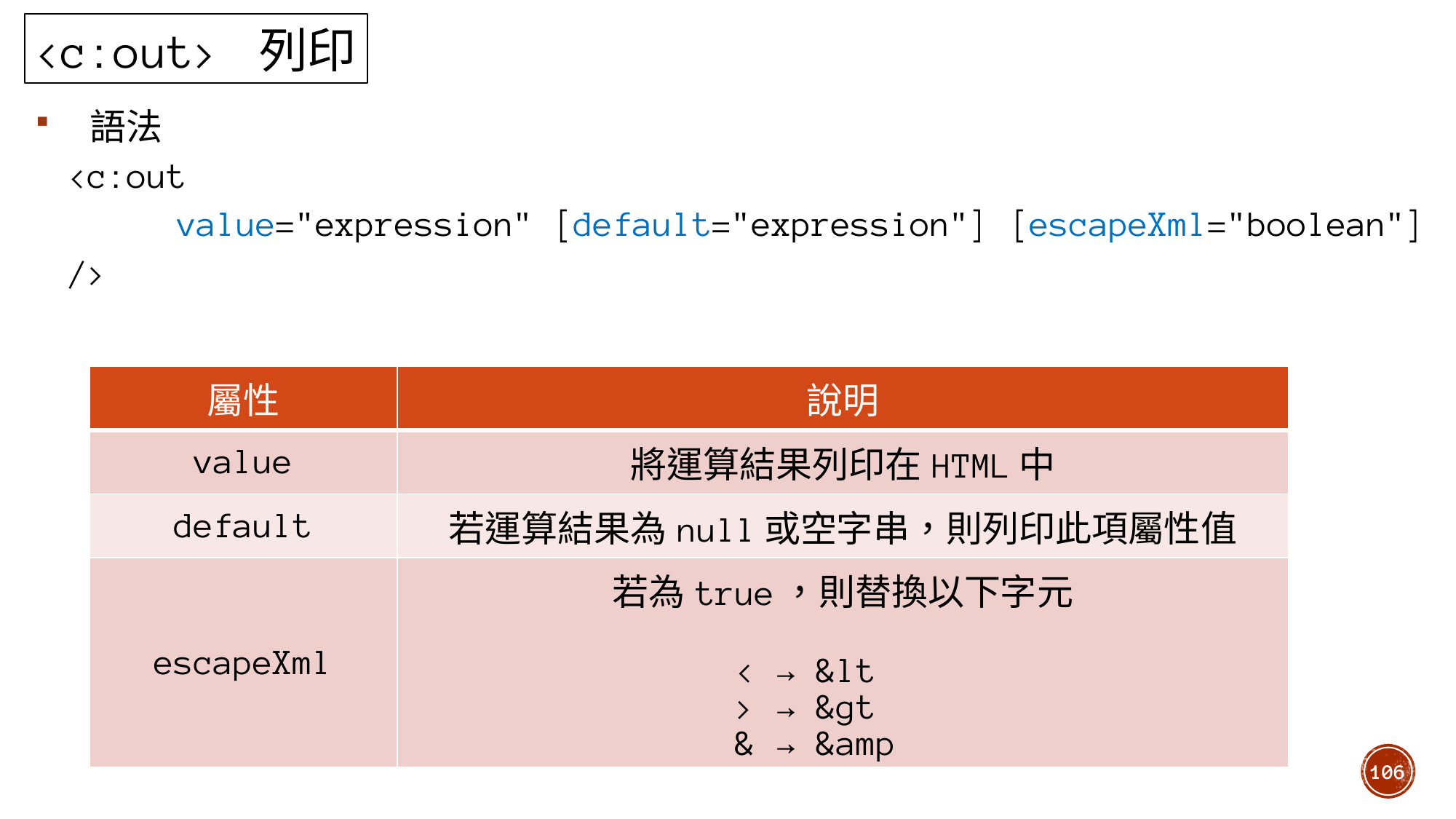

<c:out> 列印
語法
<c:out
	value="expression" [default="expression"] [escapeXml="boolean"]
/>
| 屬性 | 說明 |
| --- | --- |
| value | 將運算結果列印在HTML中 |
| default | 若運算結果為null或空字串，則列印此項屬性值 |
| escapeXml | 若為true，則替換以下字元 < → &lt > → &gt & → &amp |
106